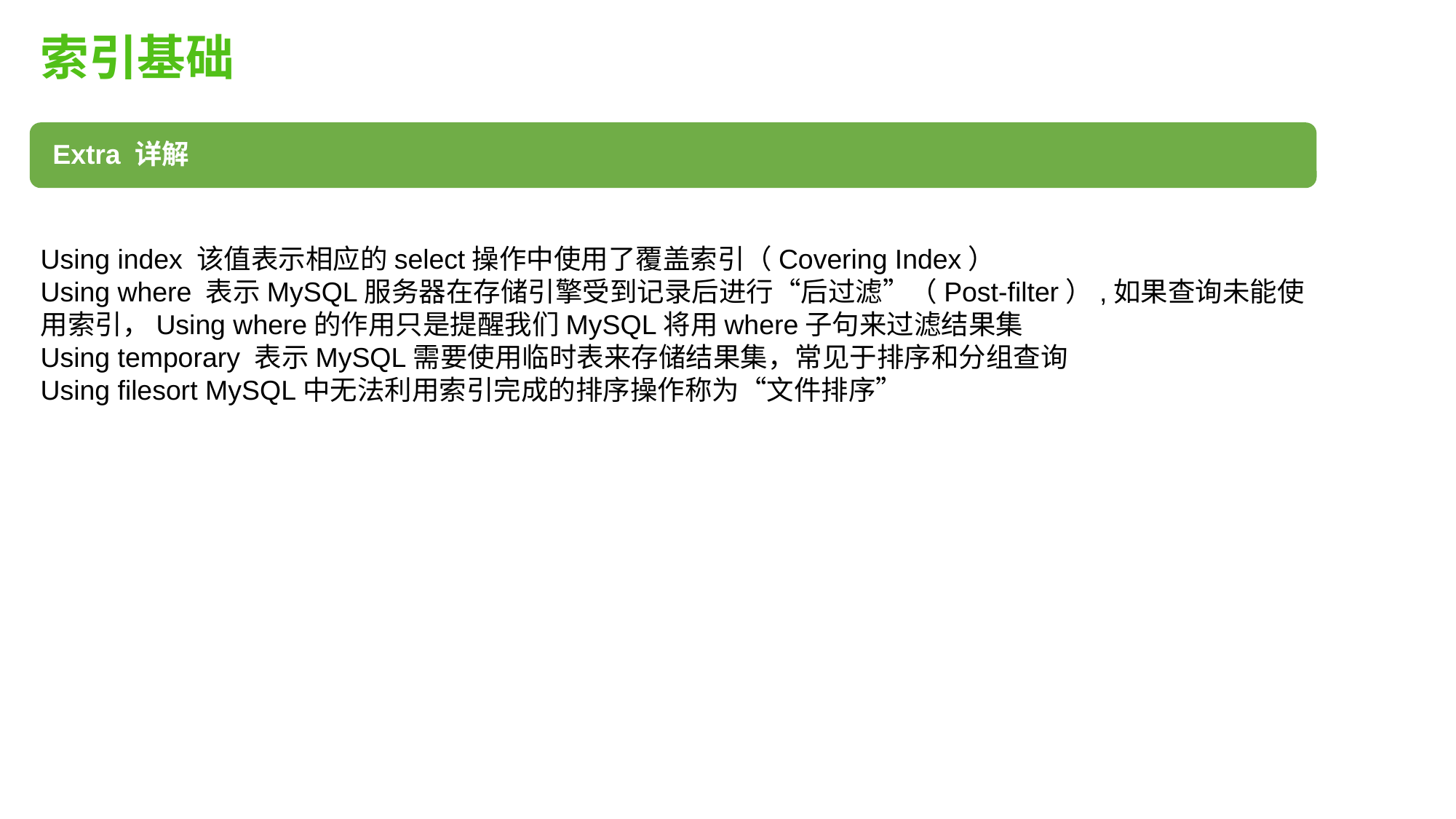

索引基础

 Extra 详解
Using index 该值表示相应的select操作中使用了覆盖索引（Covering Index）
Using where 表示MySQL服务器在存储引擎受到记录后进行“后过滤”（Post-filter）,如果查询未能使用索引，Using where的作用只是提醒我们MySQL将用where子句来过滤结果集
Using temporary 表示MySQL需要使用临时表来存储结果集，常见于排序和分组查询
Using filesort MySQL中无法利用索引完成的排序操作称为“文件排序”